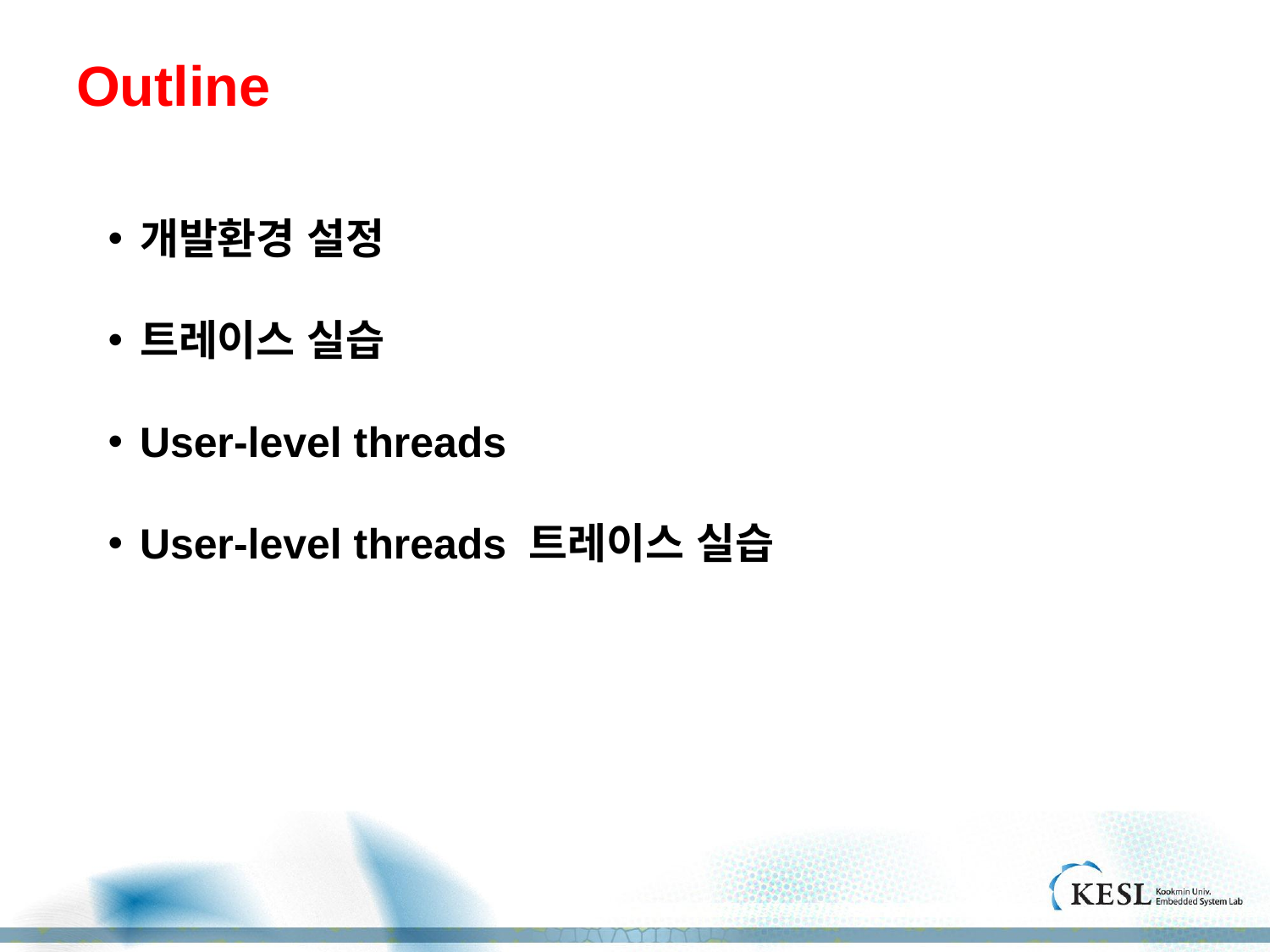

# Outline

개발환경 설정

트레이스 실습

User-level threads

User-level threads 트레이스 실습